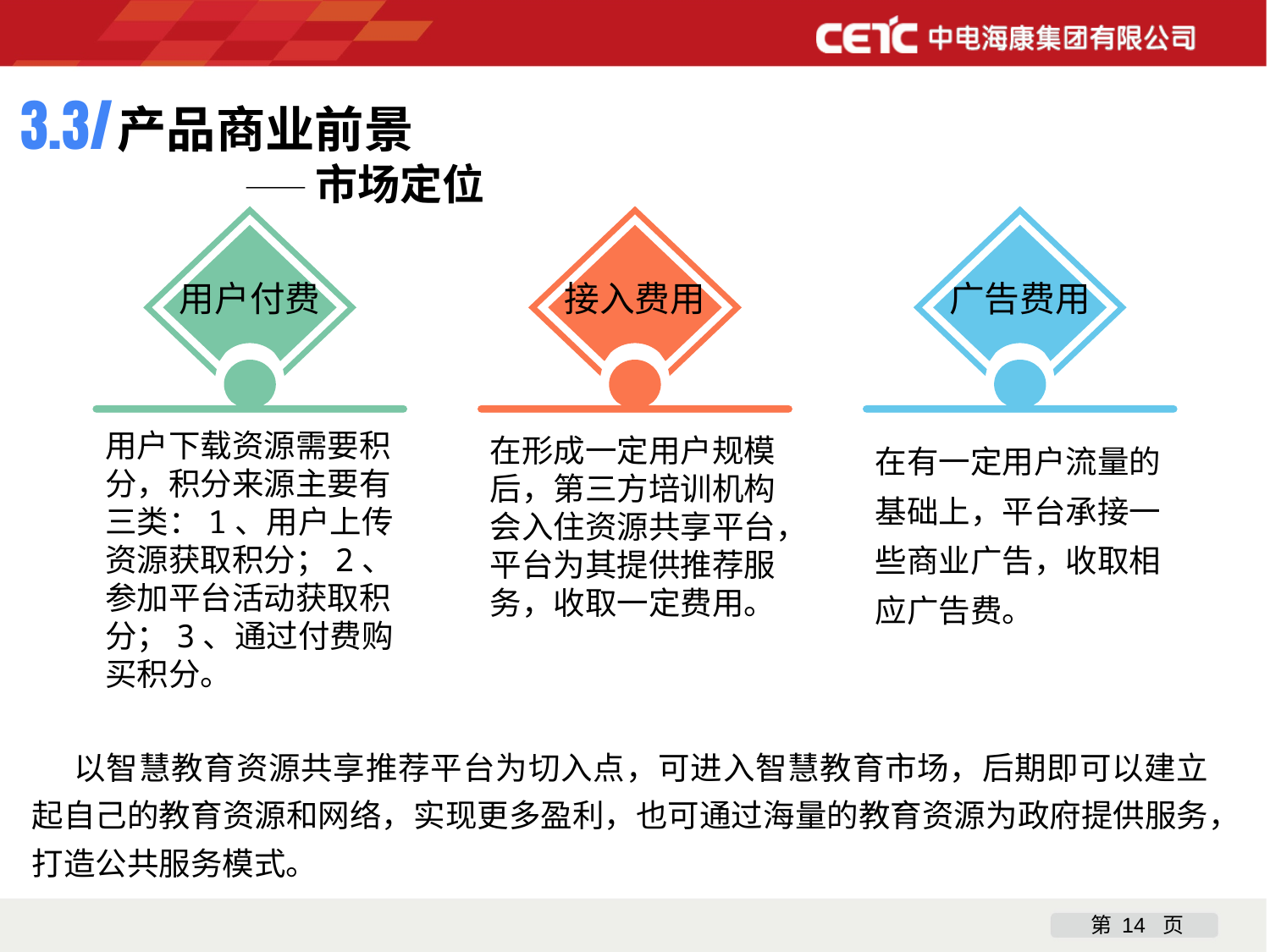

3.3/
产品商业前景
	——市场定位

用户付费
接入费用
广告费用

用户下载资源需要积分，积分来源主要有三类：1、用户上传资源获取积分；2、参加平台活动获取积分；3、通过付费购买积分。
在形成一定用户规模后，第三方培训机构会入住资源共享平台，平台为其提供推荐服务，收取一定费用。
在有一定用户流量的基础上，平台承接一些商业广告，收取相应广告费。

以智慧教育资源共享推荐平台为切入点，可进入智慧教育市场，后期即可以建立起自己的教育资源和网络，实现更多盈利，也可通过海量的教育资源为政府提供服务，打造公共服务模式。